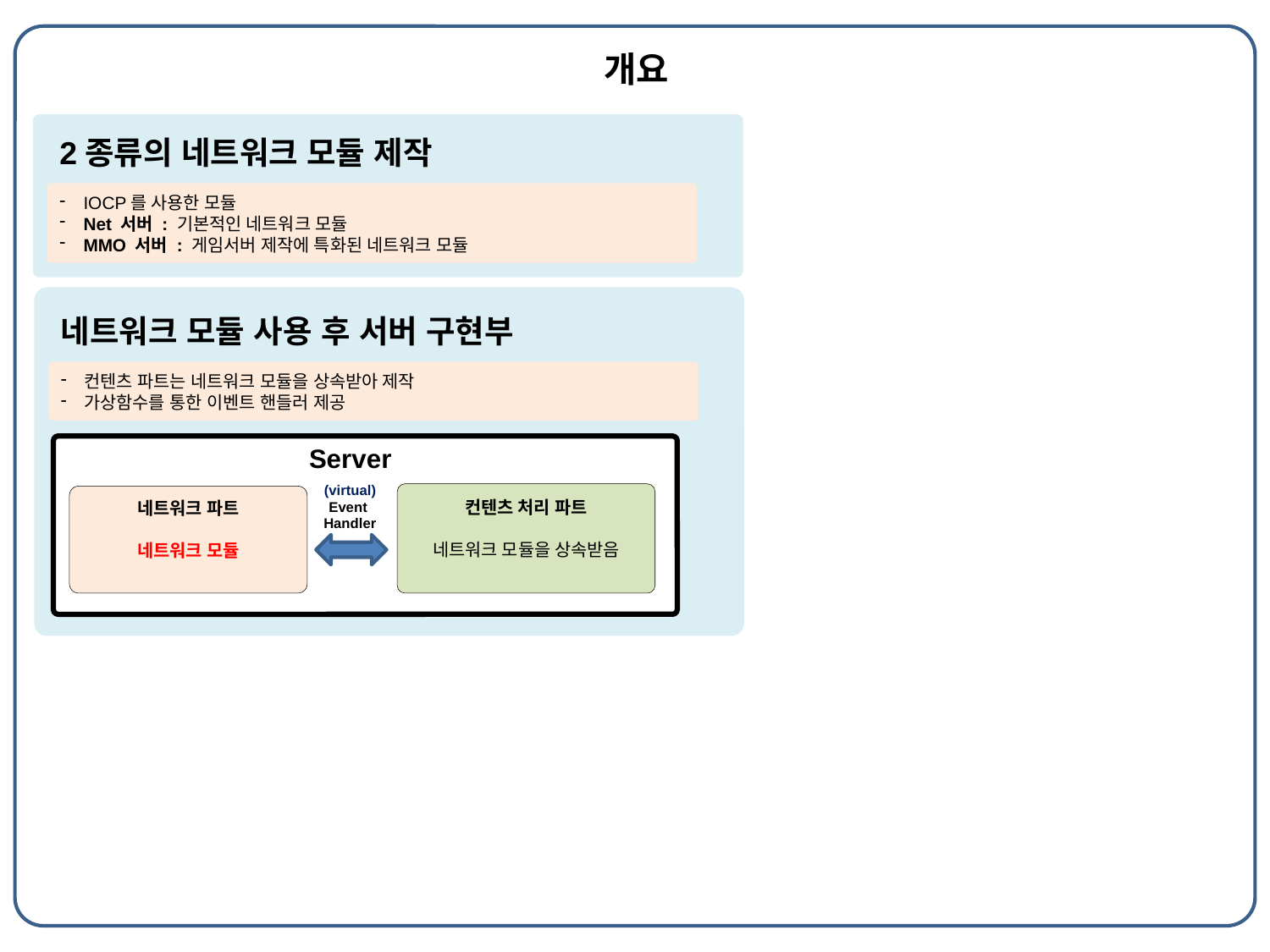

개요

2종류의 네트워크 모듈 제작

IOCP를 사용한 모듈
Net 서버 : 기본적인 네트워크 모듈
MMO 서버 : 게임서버 제작에 특화된 네트워크 모듈

네트워크 모듈 사용 후 서버 구현부

컨텐츠 파트는 네트워크 모듈을 상속받아 제작
가상함수를 통한 이벤트 핸들러 제공

Server
(virtual)
Event
Handler

컨텐츠 처리 파트

네트워크 모듈을 상속받음

네트워크 파트

네트워크 모듈